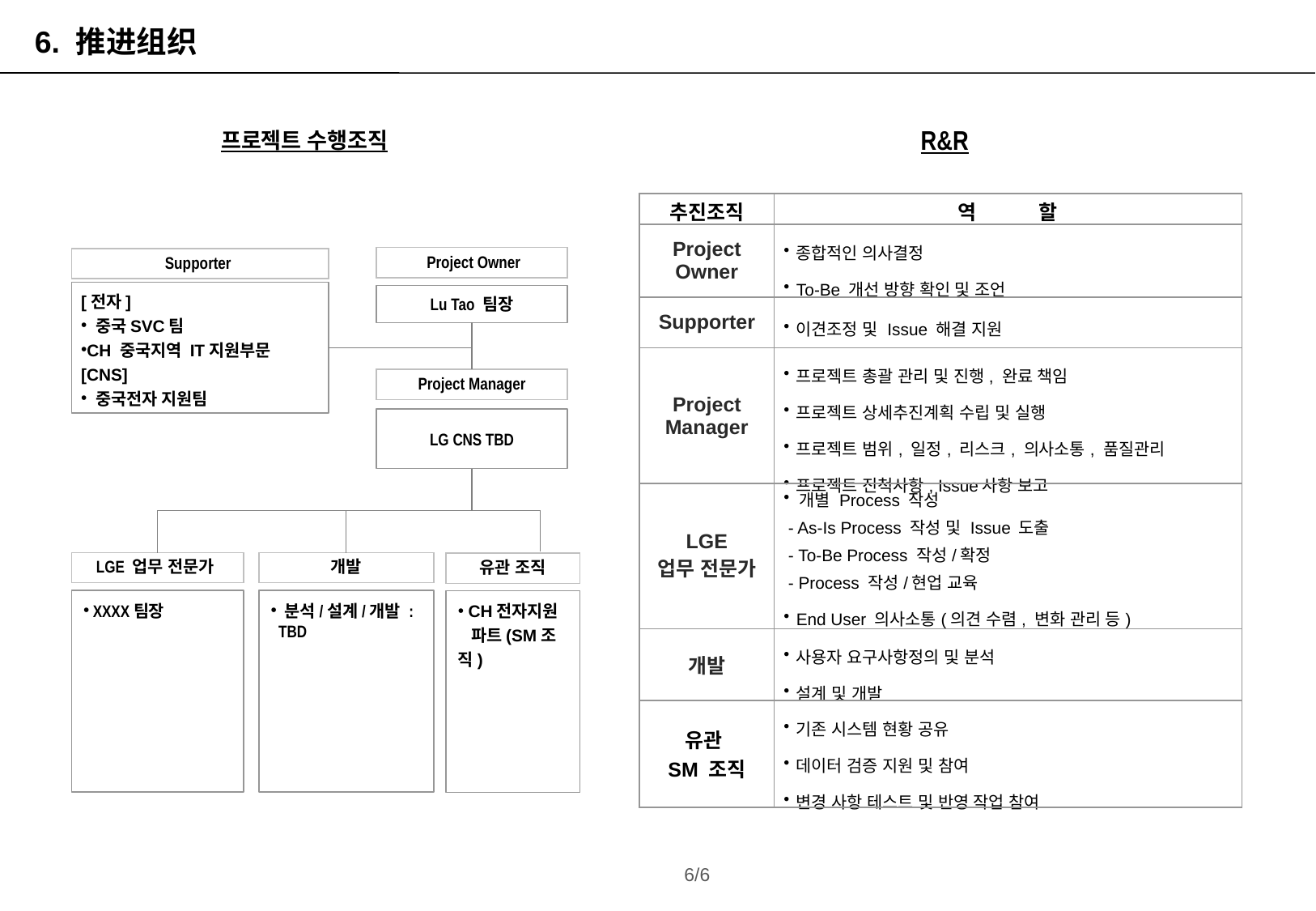

6. 推进组织

R&R
프로젝트 수행조직
| 추진조직 | 역 할 |
| --- | --- |
| Project Owner | 종합적인 의사결정 To-Be 개선 방향 확인 및 조언 |
| Supporter | 이견조정 및 Issue 해결 지원 |
| Project Manager | 프로젝트 총괄 관리 및 진행, 완료 책임 프로젝트 상세추진계획 수립 및 실행 프로젝트 범위, 일정, 리스크, 의사소통, 품질관리 프로젝트 진척사항, Issue사항 보고 |
| LGE 업무 전문가 | 개별 Process 작성 - As-Is Process 작성 및 Issue 도출 - To-Be Process 작성/확정 - Process 작성/현업 교육 End User 의사소통(의견 수렴, 변화 관리 등) |
| 개발 | 사용자 요구사항정의 및 분석 설계 및 개발 |
| 유관 SM 조직 | 기존 시스템 현황 공유 데이터 검증 지원 및 참여 변경 사항 테스트 및 반영 작업 참여 |
 Project Owner
Lu Tao 팀장
Supporter

[전자]
 중국SVC팀
CH 중국지역 IT지원부문
[CNS]
 중국전자 지원팀

Project Manager
LG CNS TBD
LGE 업무 전문가
 XXXX팀장
개발
 분석/설계/개발 :
  TBD
유관 조직
 CH전자지원
  파트(SM조직)
6/6